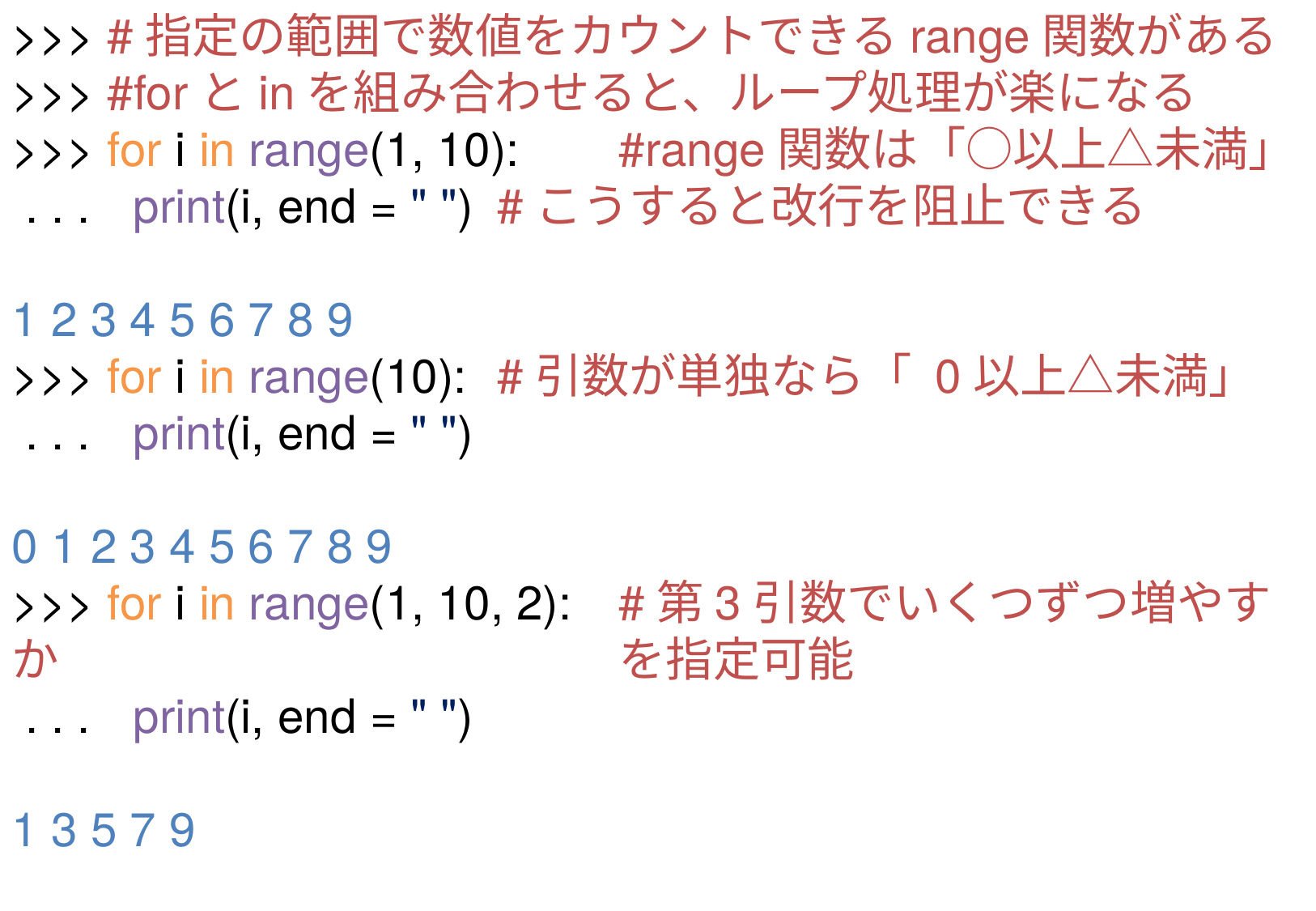

>>> #指定の範囲で数値をカウントできるrange関数がある
>>> #forとinを組み合わせると、ループ処理が楽になる
>>> for i in range(1, 10):	#range関数は「○以上△未満」
 . . . 	print(i, end = " ")	#こうすると改行を阻止できる

1 2 3 4 5 6 7 8 9
>>> for i in range(10): 	#引数が単独なら「 0以上△未満」
 . . . 	print(i, end = " ")

0 1 2 3 4 5 6 7 8 9
>>> for i in range(1, 10, 2):	#第3引数でいくつずつ増やすか					を指定可能
 . . . 	print(i, end = " ")

1 3 5 7 9